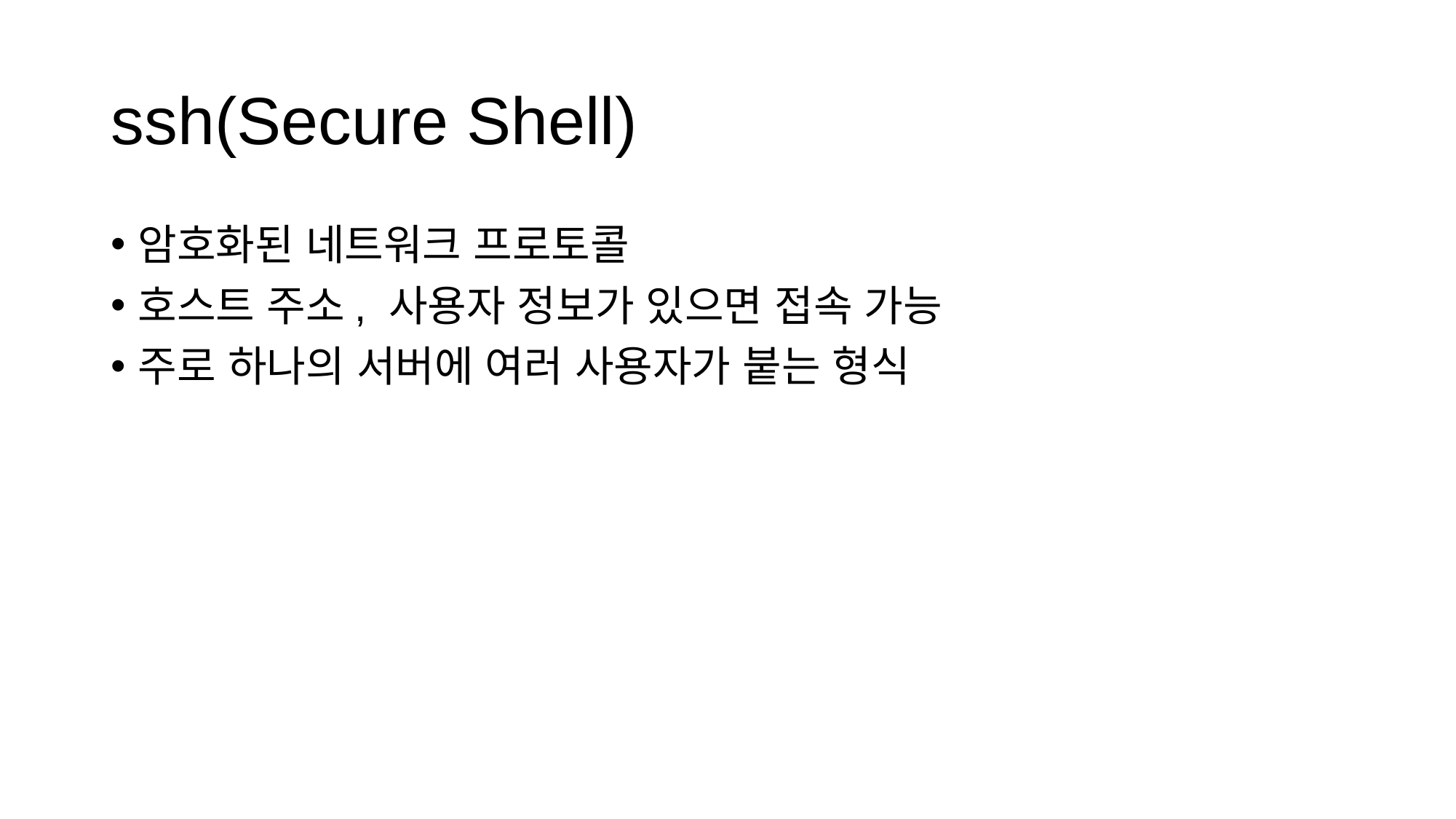

# ssh(Secure Shell)
암호화된 네트워크 프로토콜
호스트 주소, 사용자 정보가 있으면 접속 가능
주로 하나의 서버에 여러 사용자가 붙는 형식